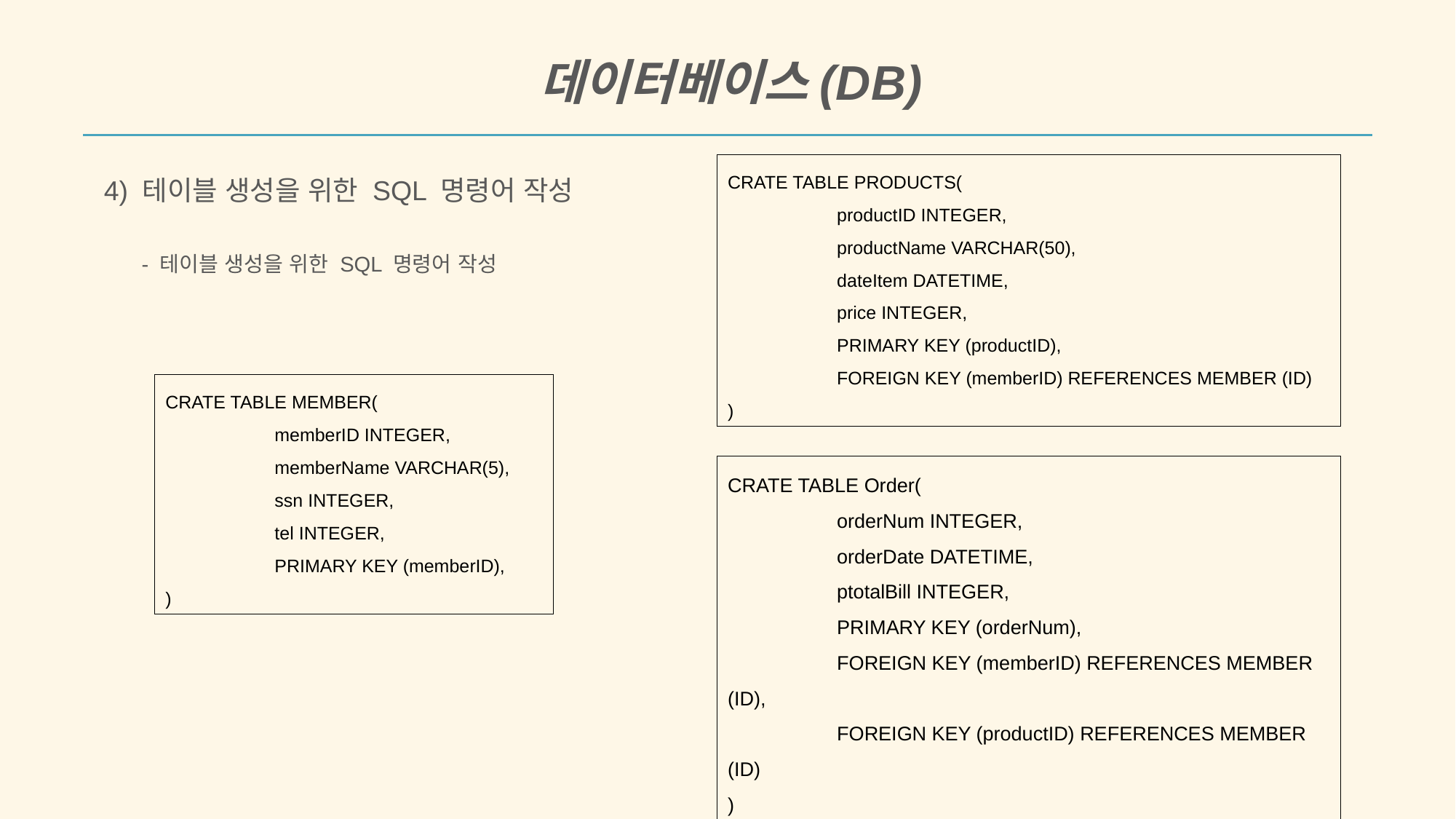

데이터베이스(DB)
4) 테이블 생성을 위한 SQL 명령어 작성
CRATE TABLE PRODUCTS(
	productID INTEGER,
	productName VARCHAR(50),
	dateItem DATETIME,
	price INTEGER,
	PRIMARY KEY (productID),
	FOREIGN KEY (memberID) REFERENCES MEMBER (ID)
)
- 테이블 생성을 위한 SQL 명령어 작성
CRATE TABLE MEMBER(
	memberID INTEGER,
	memberName VARCHAR(5),
	ssn INTEGER,
	tel INTEGER,
	PRIMARY KEY (memberID),
)
CRATE TABLE Order(
	orderNum INTEGER,
	orderDate DATETIME,
	ptotalBill INTEGER,
	PRIMARY KEY (orderNum),
	FOREIGN KEY (memberID) REFERENCES MEMBER (ID),
	FOREIGN KEY (productID) REFERENCES MEMBER (ID)
)